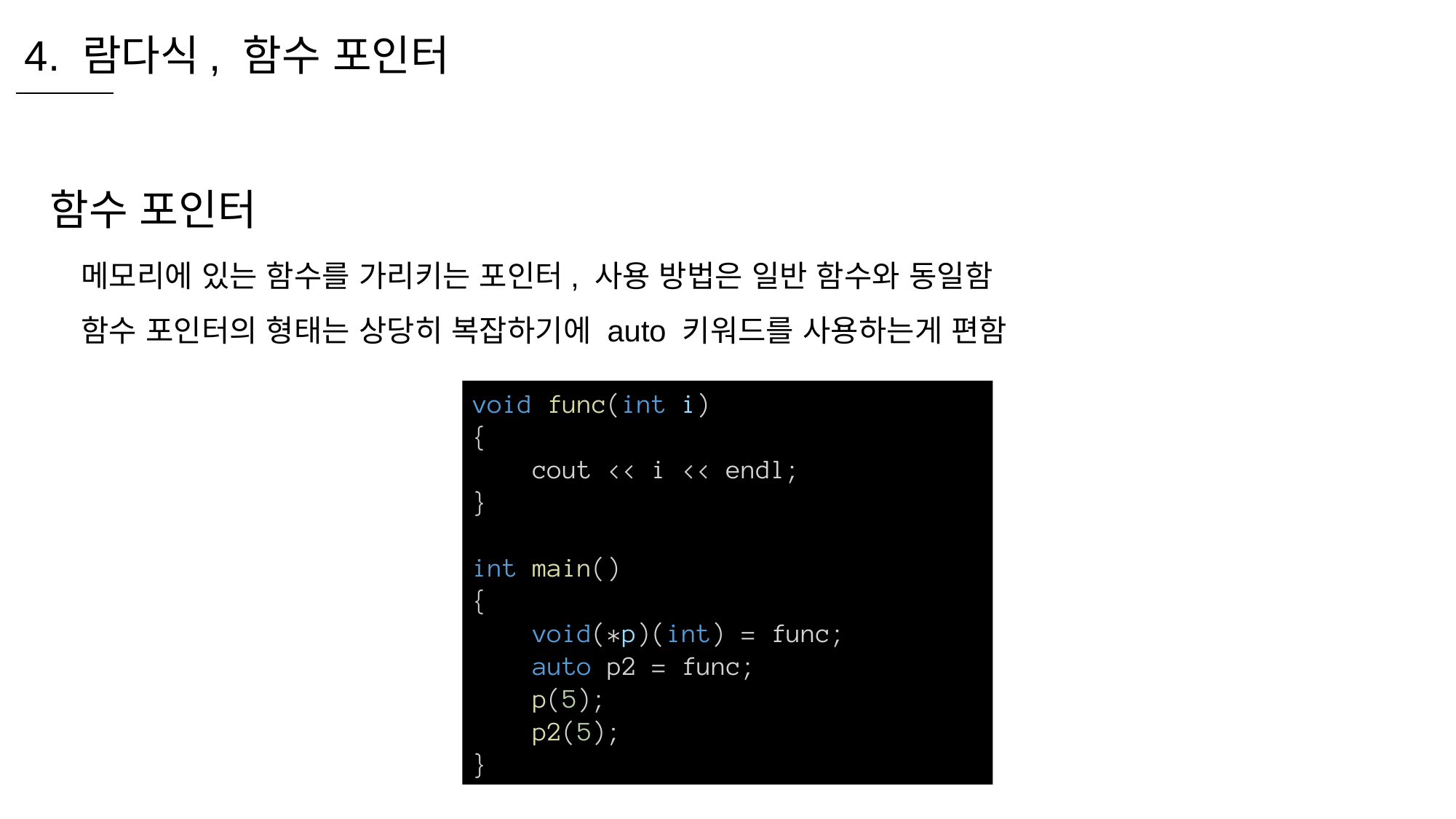

4. 람다식, 함수 포인터
함수 포인터
메모리에 있는 함수를 가리키는 포인터, 사용 방법은 일반 함수와 동일함
함수 포인터의 형태는 상당히 복잡하기에 auto 키워드를 사용하는게 편함
void func(int i)
{
    cout << i << endl;
}
int main()
{
    void(*p)(int) = func;
    auto p2 = func;
    p(5);
    p2(5);
}